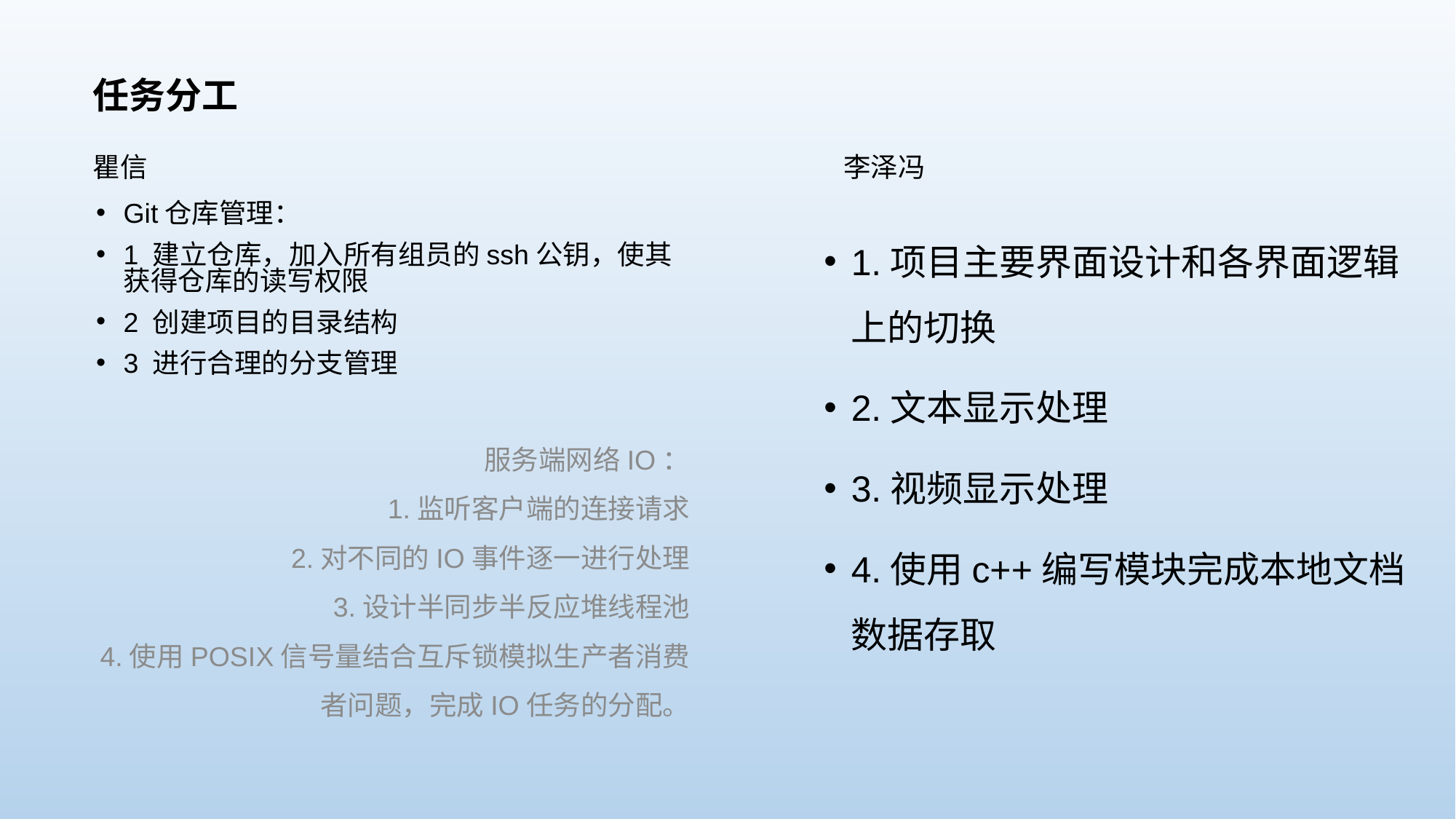

任务分工
瞿信
李泽冯
Git仓库管理：
1 建立仓库，加入所有组员的ssh公钥，使其获得仓库的读写权限
2 创建项目的目录结构
3 进行合理的分支管理
1.项目主要界面设计和各界面逻辑上的切换
2.文本显示处理
3.视频显示处理
4.使用c++编写模块完成本地文档数据存取
服务端网络IO：
1.监听客户端的连接请求
2.对不同的IO事件逐一进行处理
3.设计半同步半反应堆线程池
4.使用POSIX信号量结合互斥锁模拟生产者消费者问题，完成IO任务的分配。